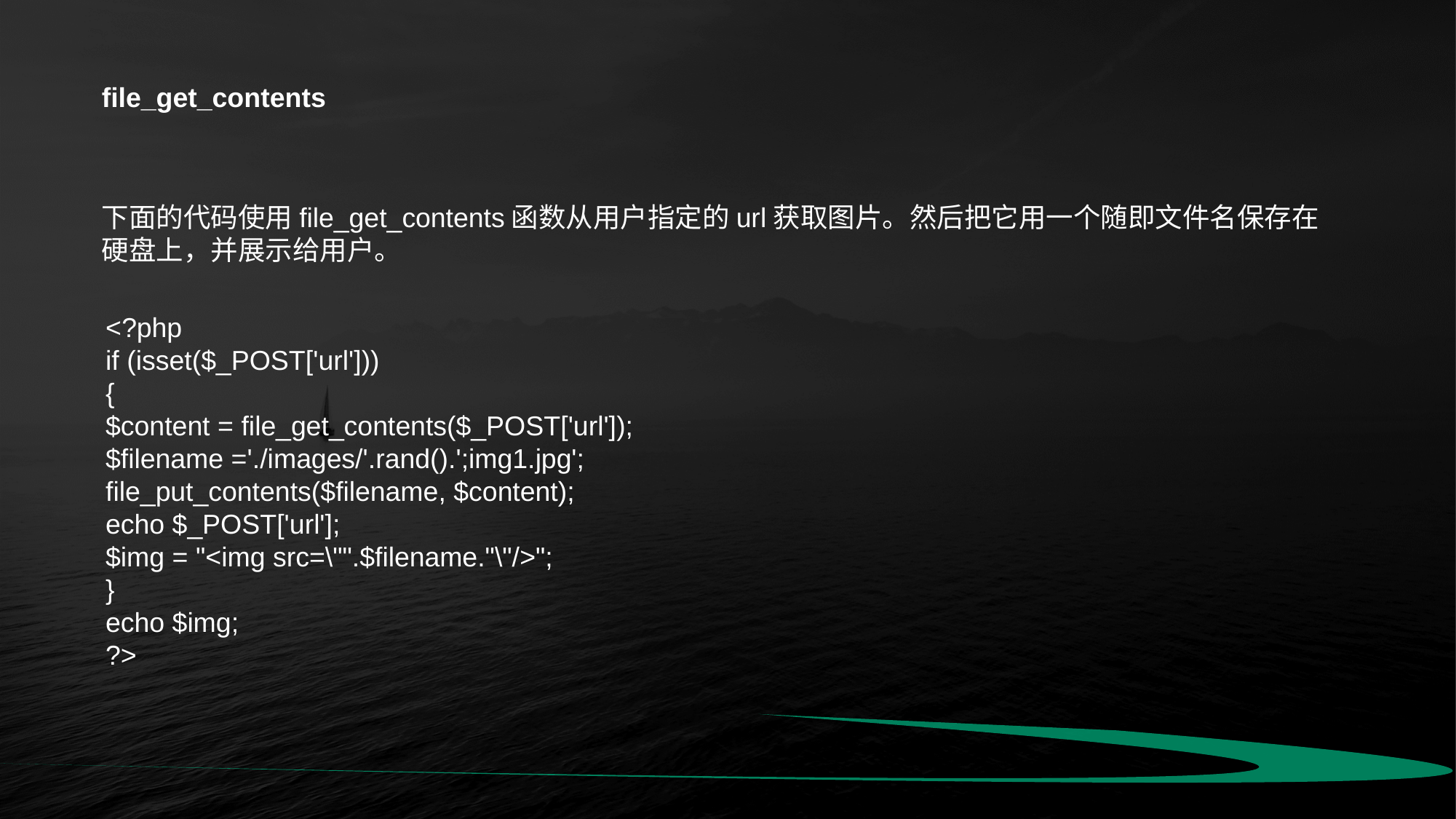

file_get_contents
下面的代码使用file_get_contents函数从用户指定的url获取图片。然后把它用一个随即文件名保存在硬盘上，并展示给用户。
<?php
if (isset($_POST['url']))
{
$content = file_get_contents($_POST['url']);
$filename ='./images/'.rand().';img1.jpg';
file_put_contents($filename, $content);
echo $_POST['url'];
$img = "<img src=\"".$filename."\"/>";
}
echo $img;
?>